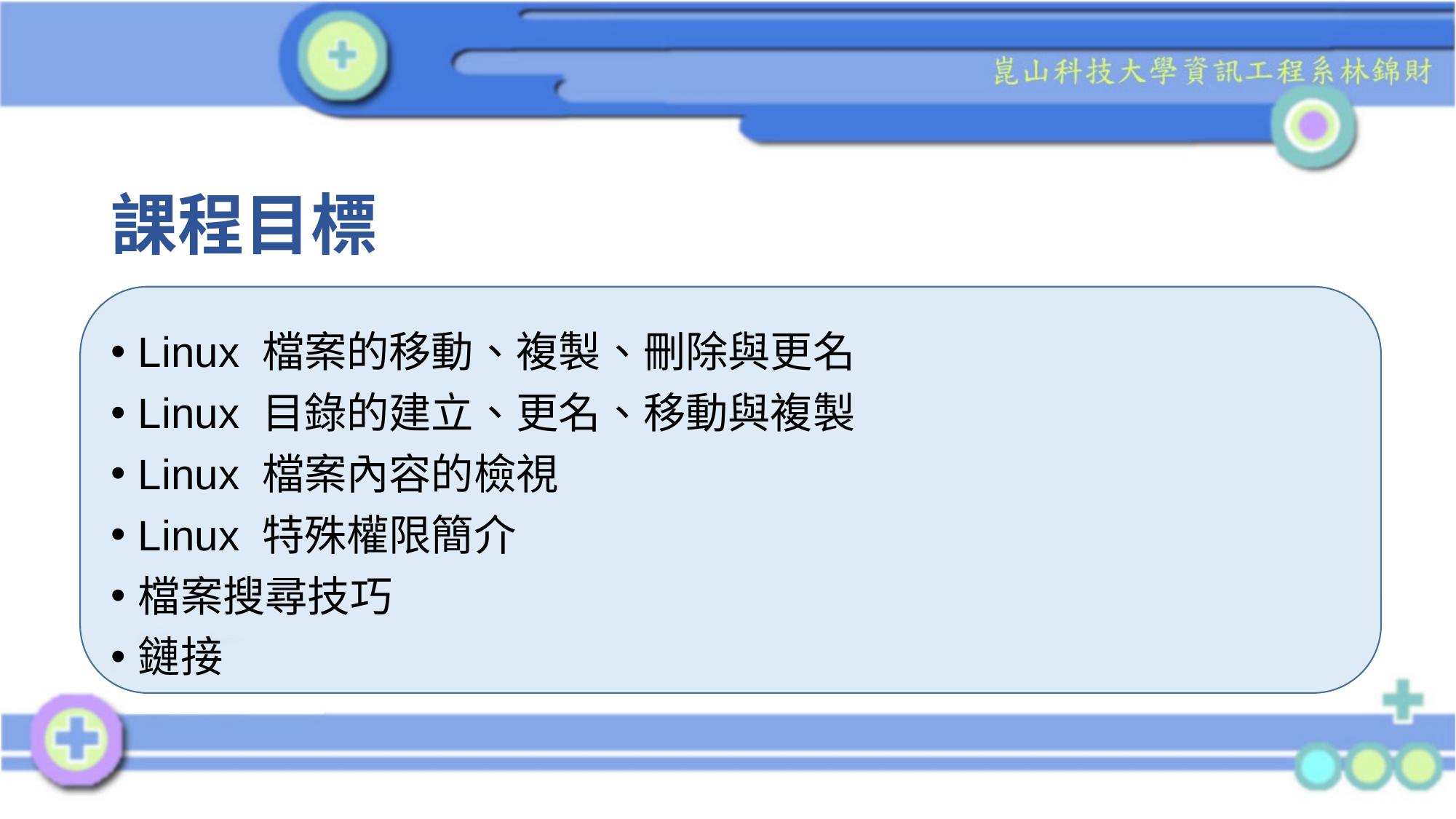

# 課程目標

Linux 檔案的移動、複製、刪除與更名
Linux 目錄的建立、更名、移動與複製
Linux 檔案內容的檢視
Linux 特殊權限簡介
檔案搜尋技巧
鏈接